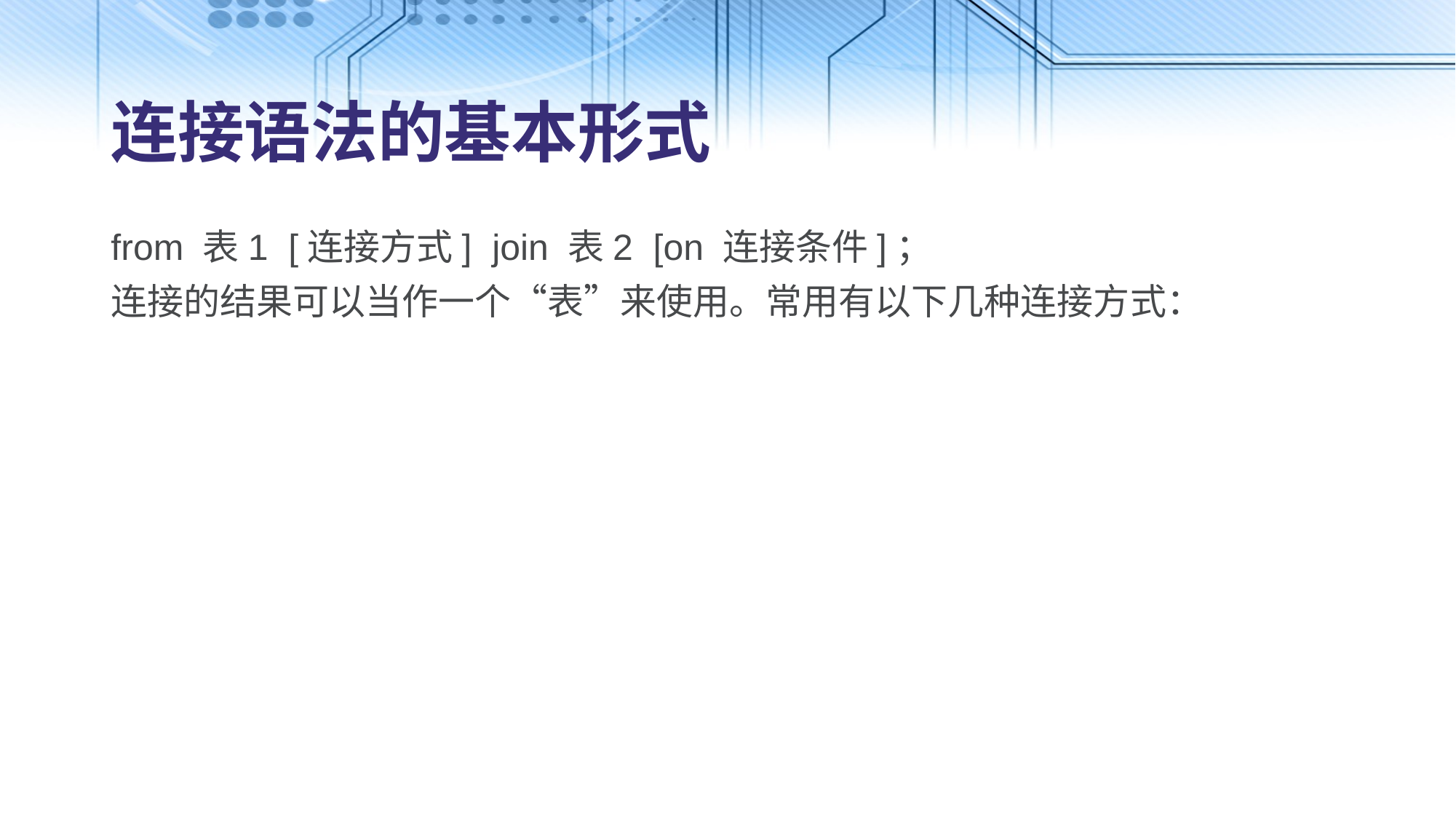

# 连接语法的基本形式
from 表1  [连接方式]  join 表2  [on 连接条件]；
连接的结果可以当作一个“表”来使用。常用有以下几种连接方式：